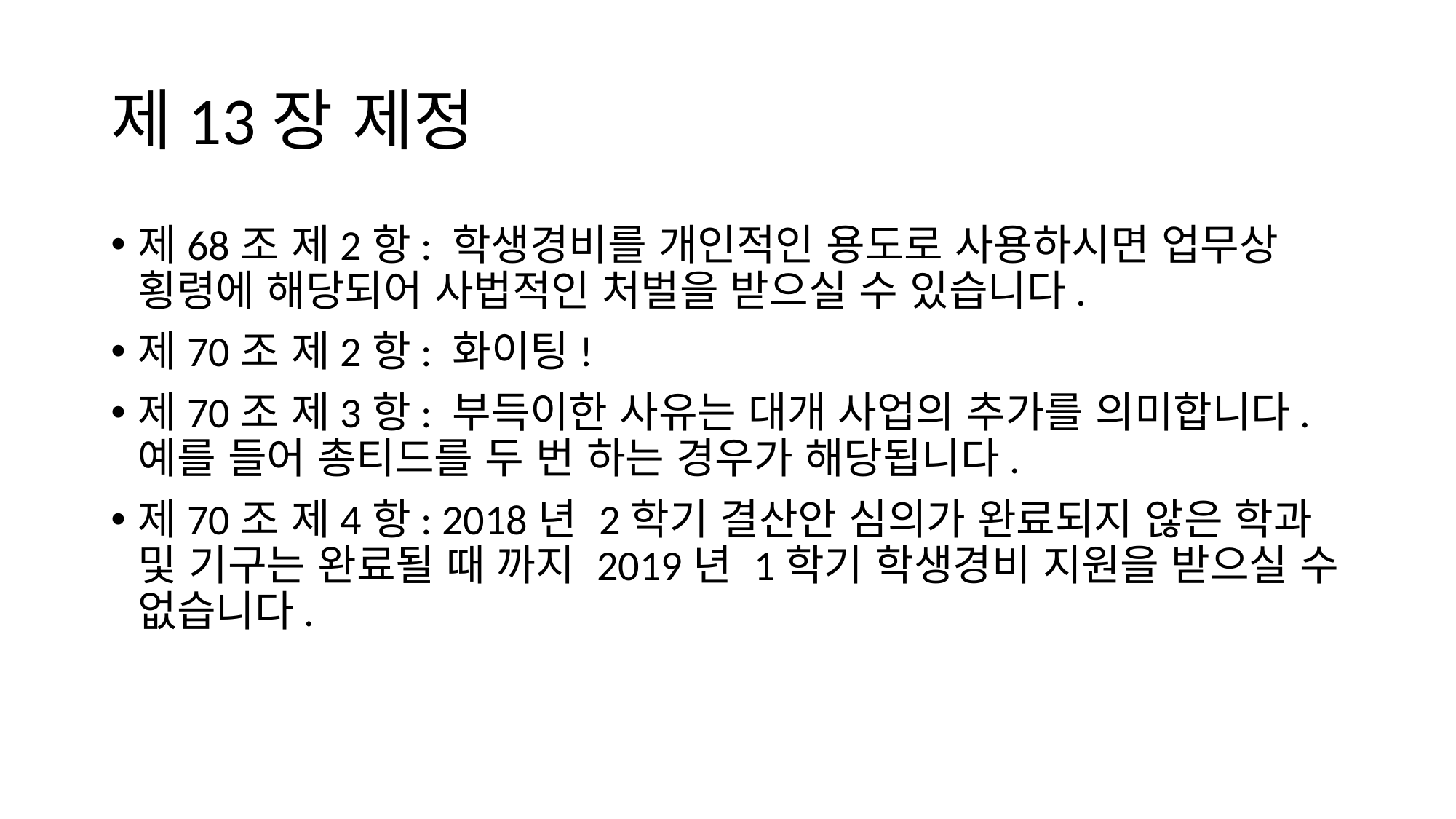

# 제13장 제정
제68조 제2항: 학생경비를 개인적인 용도로 사용하시면 업무상 횡령에 해당되어 사법적인 처벌을 받으실 수 있습니다.
제70조 제2항: 화이팅!
제70조 제3항: 부득이한 사유는 대개 사업의 추가를 의미합니다. 예를 들어 총티드를 두 번 하는 경우가 해당됩니다.
제70조 제4항: 2018년 2학기 결산안 심의가 완료되지 않은 학과 및 기구는 완료될 때 까지 2019년 1학기 학생경비 지원을 받으실 수 없습니다.